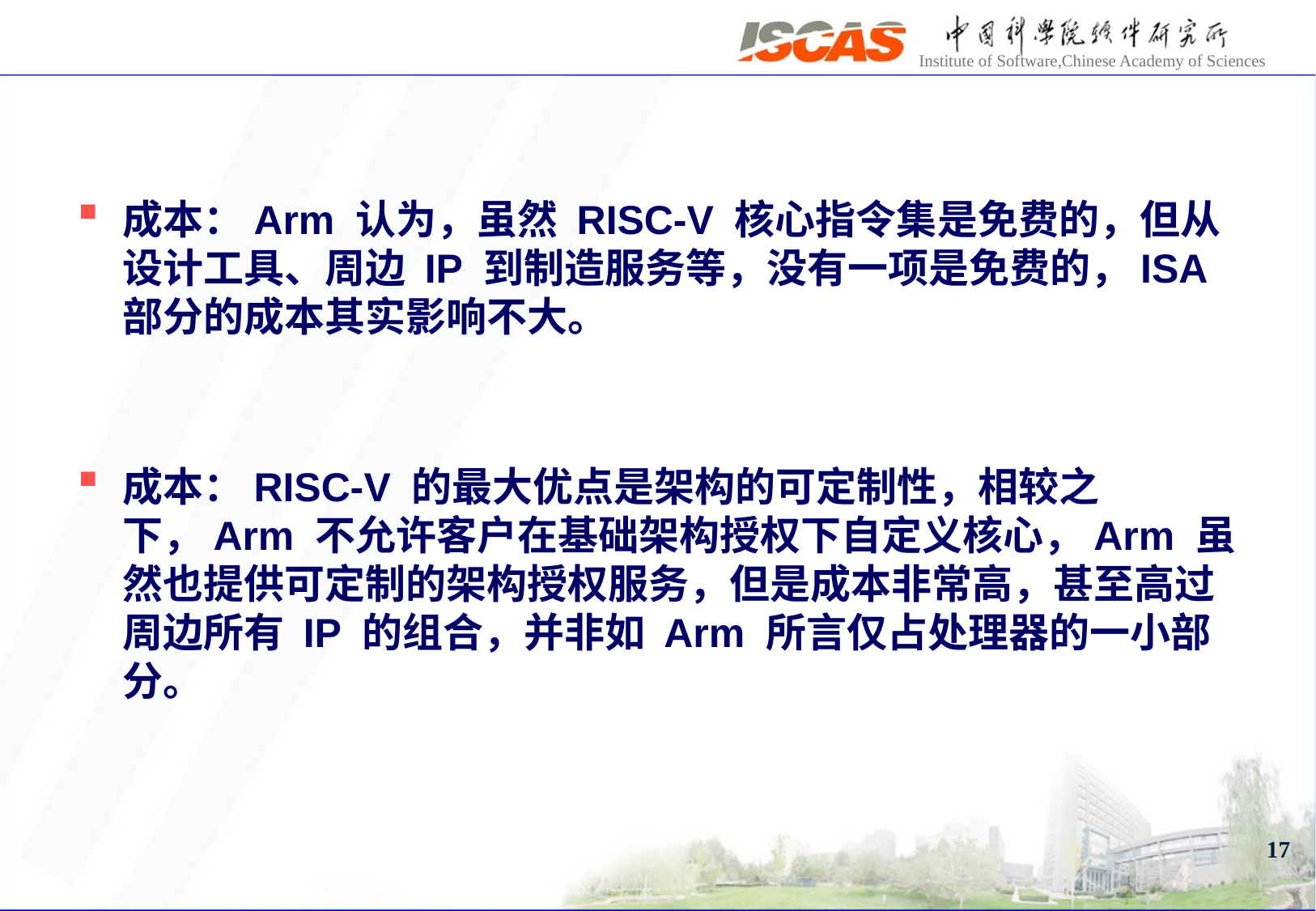

#
成本：Arm 认为，虽然 RISC-V 核心指令集是免费的，但从设计工具、周边 IP 到制造服务等，没有一项是免费的，ISA 部分的成本其实影响不大。

成本：RISC-V 的最大优点是架构的可定制性，相较之下，Arm 不允许客户在基础架构授权下自定义核心，Arm 虽然也提供可定制的架构授权服务，但是成本非常高，甚至高过周边所有 IP 的组合，并非如 Arm 所言仅占处理器的一小部分。

17